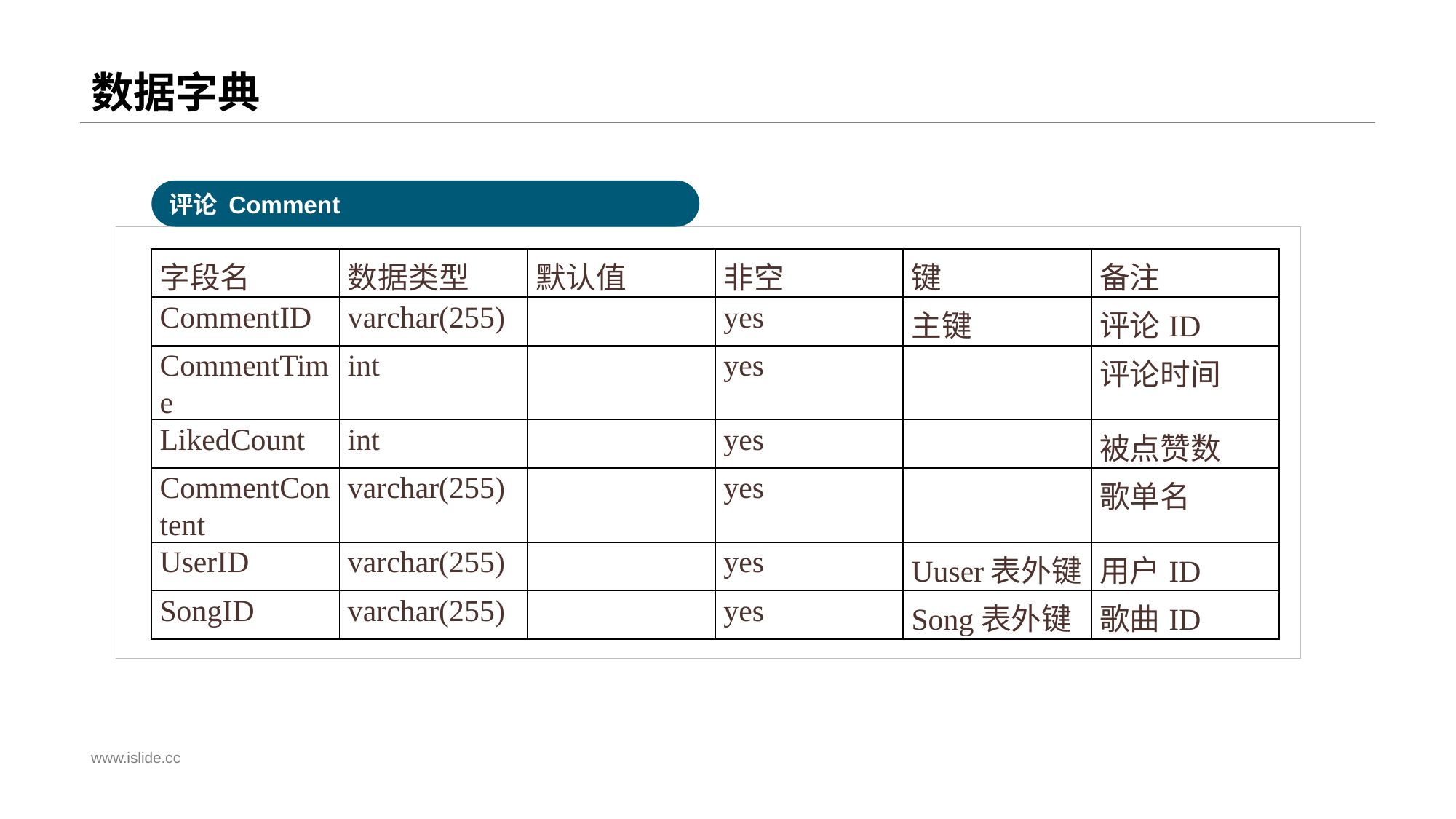

# 数据字典
评论 Comment

| 字段名 | 数据类型 | 默认值 | 非空 | 键 | 备注 |
| --- | --- | --- | --- | --- | --- |
| CommentID | varchar(255) |  | yes | 主键 | 评论ID |
| CommentTime | int |  | yes |  | 评论时间 |
| LikedCount | int |  | yes |  | 被点赞数 |
| CommentContent | varchar(255) |  | yes |  | 歌单名 |
| UserID | varchar(255) |  | yes | Uuser表外键 | 用户ID |
| SongID | varchar(255) |  | yes | Song表外键 | 歌曲ID |
www.islide.cc
13